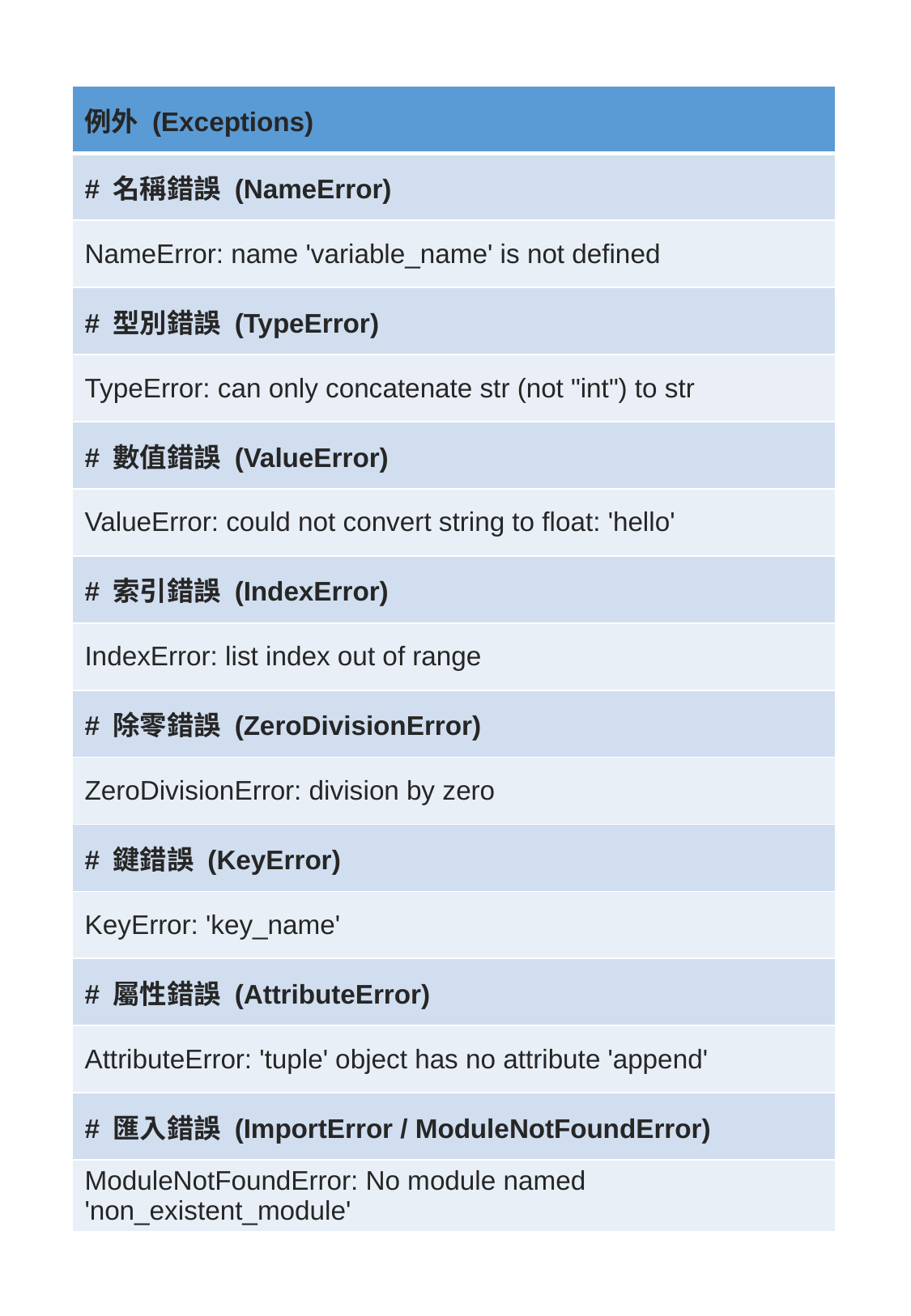

| 例外 (Exceptions) |
| --- |
| # 名稱錯誤 (NameError) |
| NameError: name 'variable\_name' is not defined |
| # 型別錯誤 (TypeError) |
| TypeError: can only concatenate str (not "int") to str |
| # 數值錯誤 (ValueError) |
| ValueError: could not convert string to float: 'hello' |
| # 索引錯誤 (IndexError) |
| IndexError: list index out of range |
| # 除零錯誤 (ZeroDivisionError) |
| ZeroDivisionError: division by zero |
| # 鍵錯誤 (KeyError) |
| KeyError: 'key\_name' |
| # 屬性錯誤 (AttributeError) |
| AttributeError: 'tuple' object has no attribute 'append' |
| # 匯入錯誤 (ImportError / ModuleNotFoundError) |
| ModuleNotFoundError: No module named 'non\_existent\_module' |